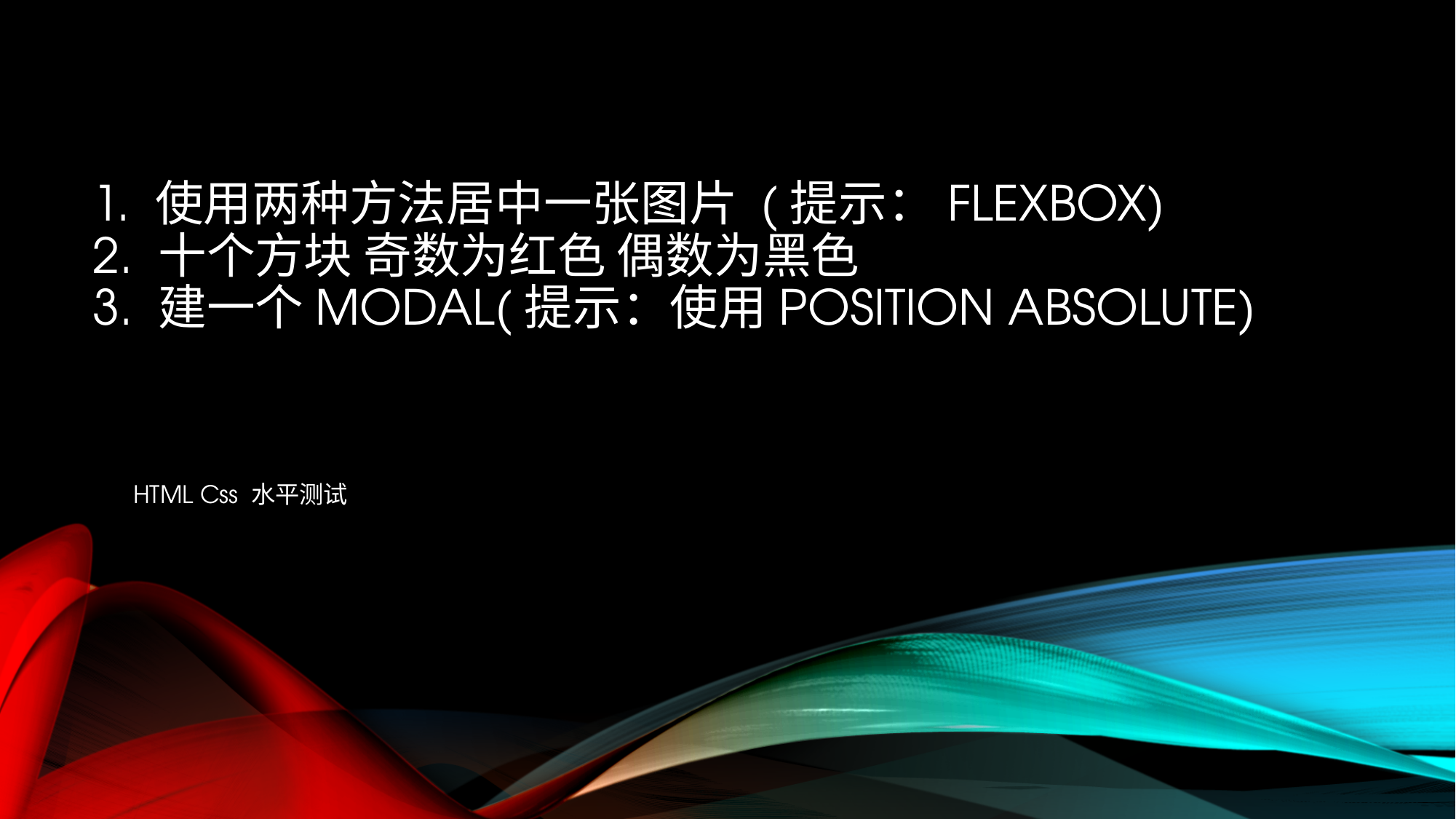

# 1. 使用两种方法居中一张图片 (提示：flexbox) 2. 十个方块 奇数为红色 偶数为黑色 3. 建一个modal(提示：使用Position absolute)
HTML Css 水平测试